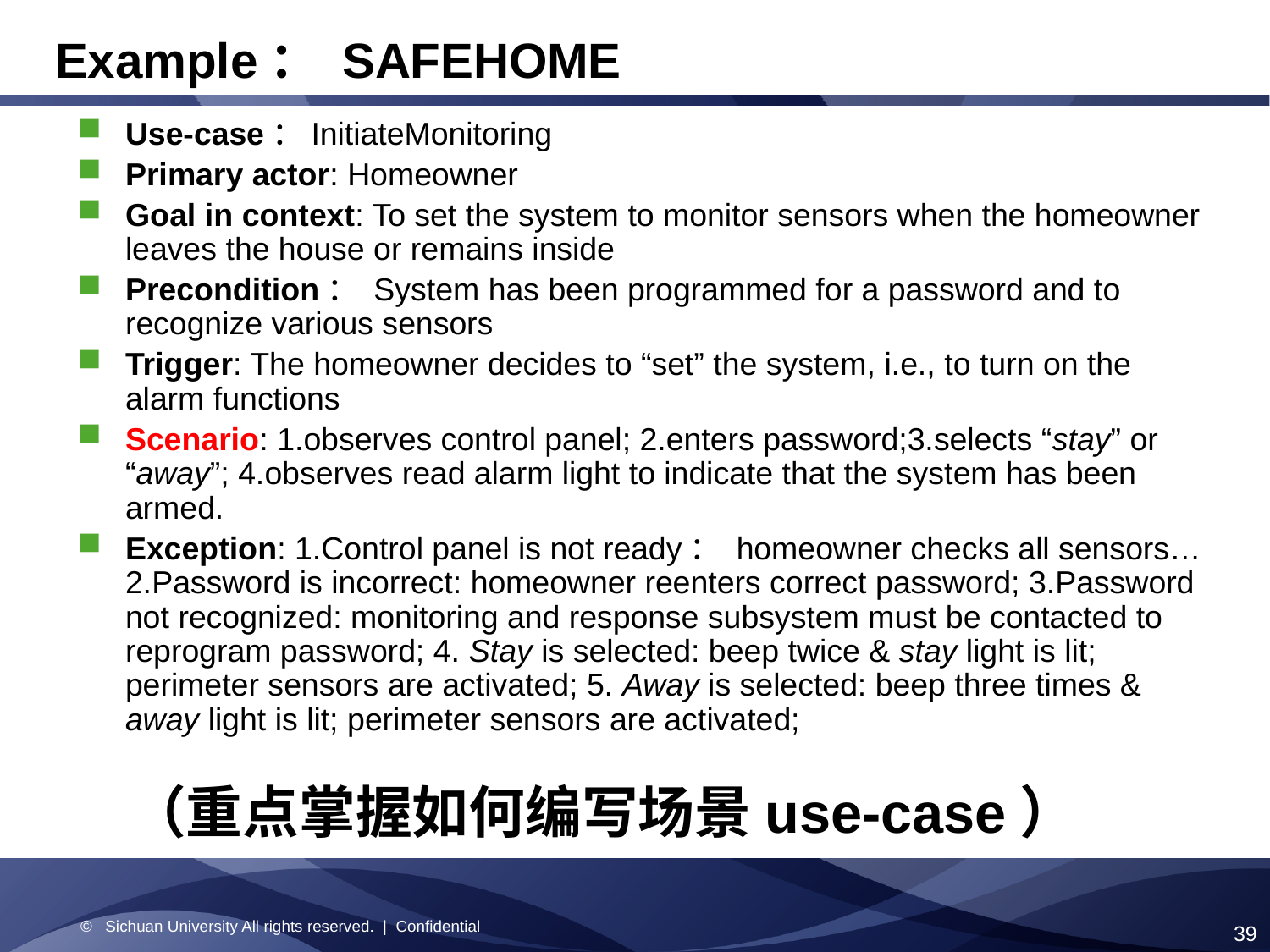

# Example： SAFEHOME
Use-case：InitiateMonitoring
Primary actor: Homeowner
Goal in context: To set the system to monitor sensors when the homeowner leaves the house or remains inside
Precondition： System has been programmed for a password and to recognize various sensors
Trigger: The homeowner decides to “set” the system, i.e., to turn on the alarm functions
Scenario: 1.observes control panel; 2.enters password;3.selects “stay” or “away”; 4.observes read alarm light to indicate that the system has been armed.
Exception: 1.Control panel is not ready： homeowner checks all sensors… 2.Password is incorrect: homeowner reenters correct password; 3.Password not recognized: monitoring and response subsystem must be contacted to reprogram password; 4. Stay is selected: beep twice & stay light is lit; perimeter sensors are activated; 5. Away is selected: beep three times & away light is lit; perimeter sensors are activated;

（重点掌握如何编写场景use-case）
©   Sichuan University All rights reserved.  |  Confidential
39